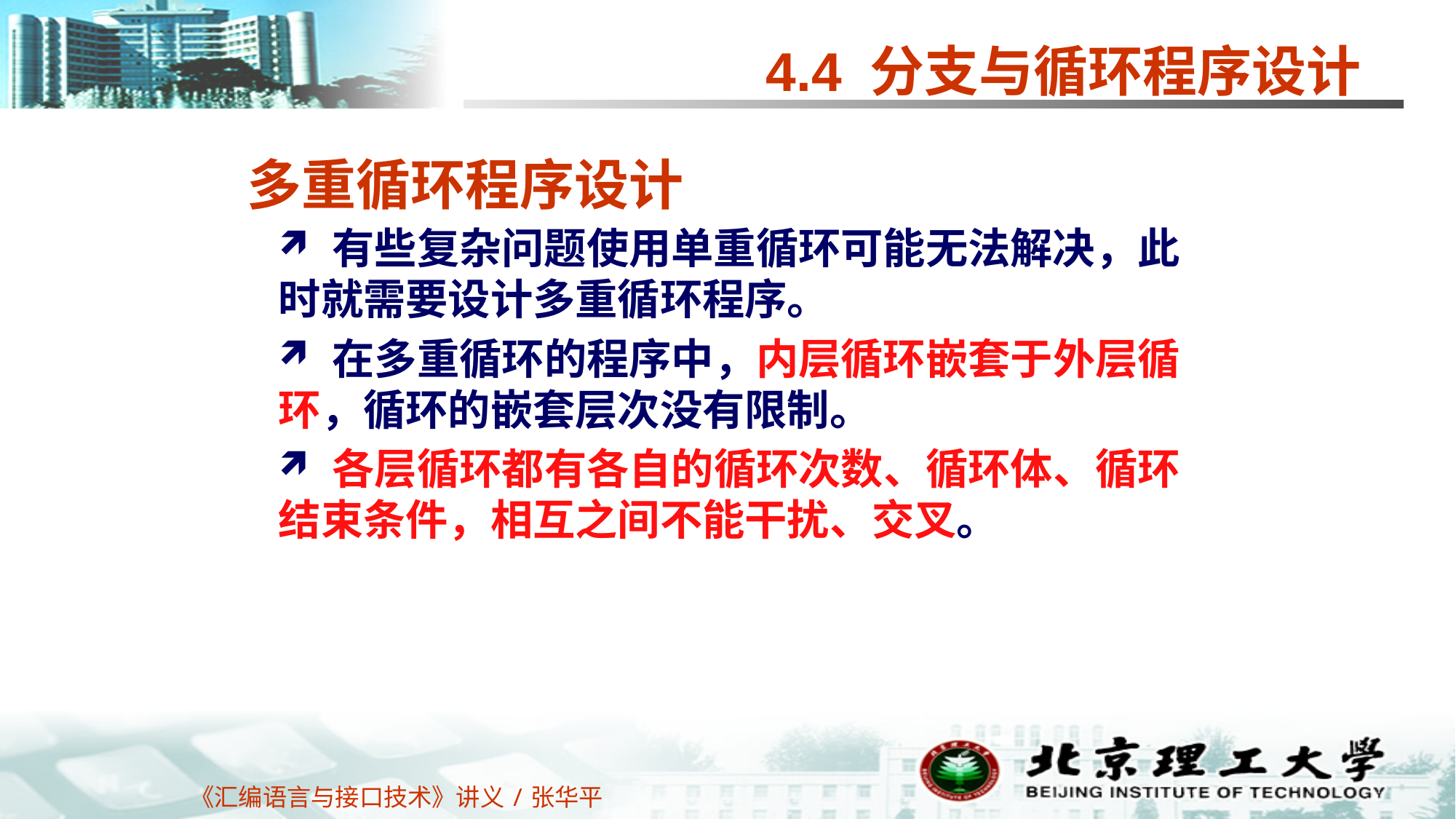

4.4 分支与循环程序设计
多重循环程序设计
 有些复杂问题使用单重循环可能无法解决，此时就需要设计多重循环程序。
 在多重循环的程序中，内层循环嵌套于外层循环，循环的嵌套层次没有限制。
 各层循环都有各自的循环次数、循环体、循环结束条件，相互之间不能干扰、交叉。